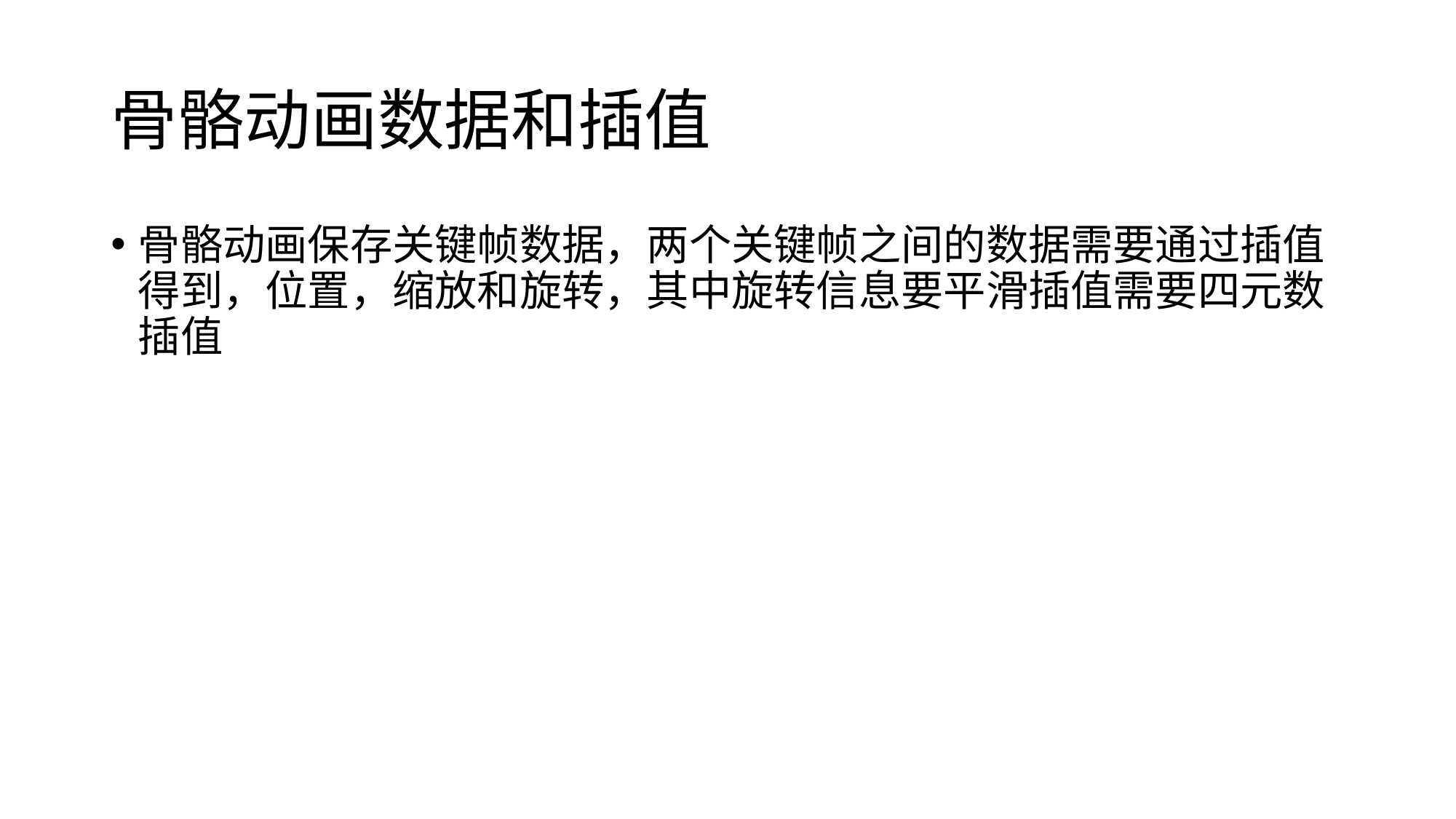

# 骨骼动画数据和插值
骨骼动画保存关键帧数据，两个关键帧之间的数据需要通过插值得到，位置，缩放和旋转，其中旋转信息要平滑插值需要四元数插值